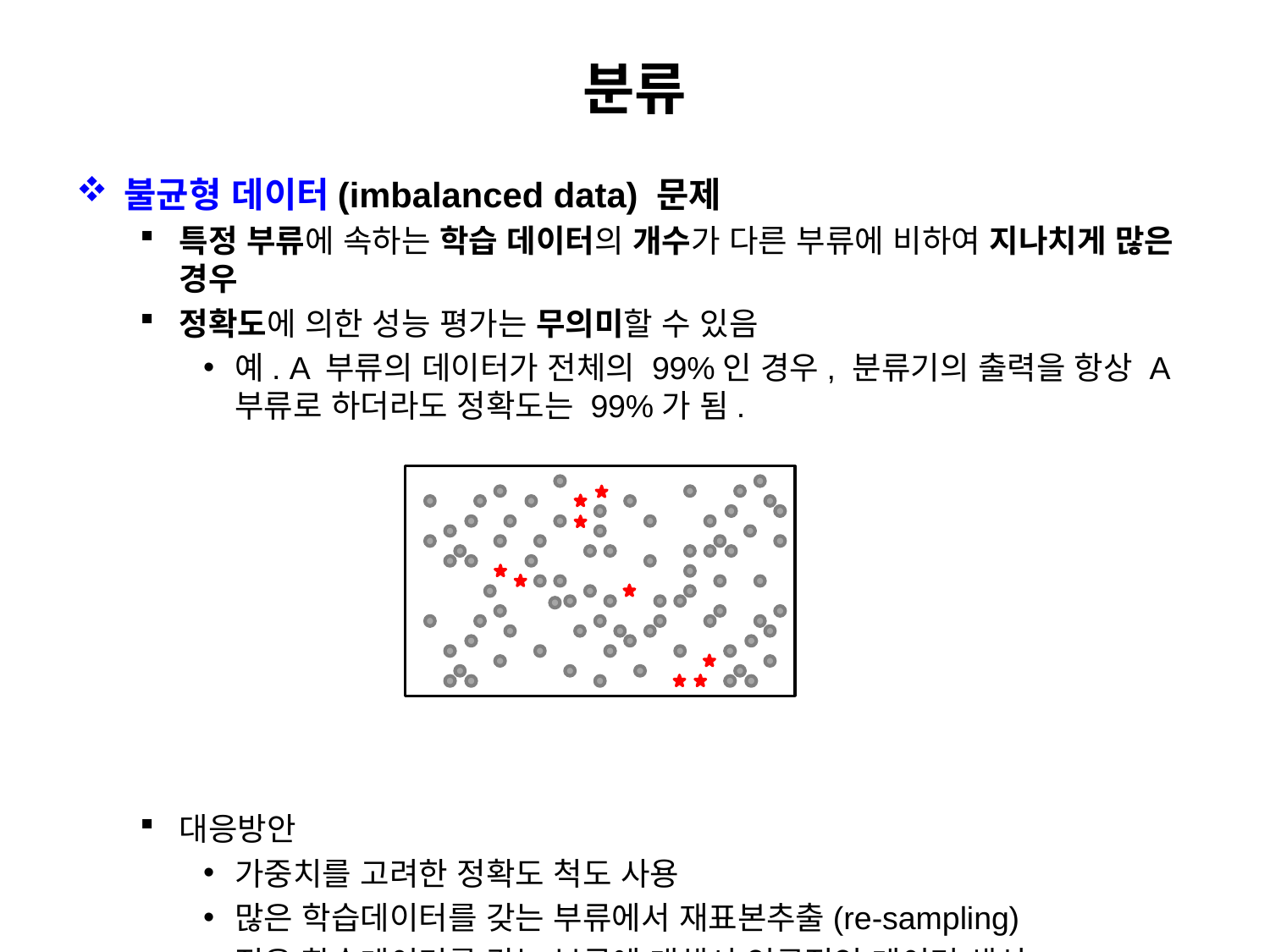

# 분류
불균형 데이터(imbalanced data) 문제
특정 부류에 속하는 학습 데이터의 개수가 다른 부류에 비하여 지나치게 많은 경우
정확도에 의한 성능 평가는 무의미할 수 있음
예. A 부류의 데이터가 전체의 99%인 경우, 분류기의 출력을 항상 A 부류로 하더라도 정확도는 99%가 됨.

대응방안
가중치를 고려한 정확도 척도 사용
많은 학습데이터를 갖는 부류에서 재표본추출(re-sampling)
적은 학습데이터를 갖는 부류에 대해서 인공적인 데이터 생성